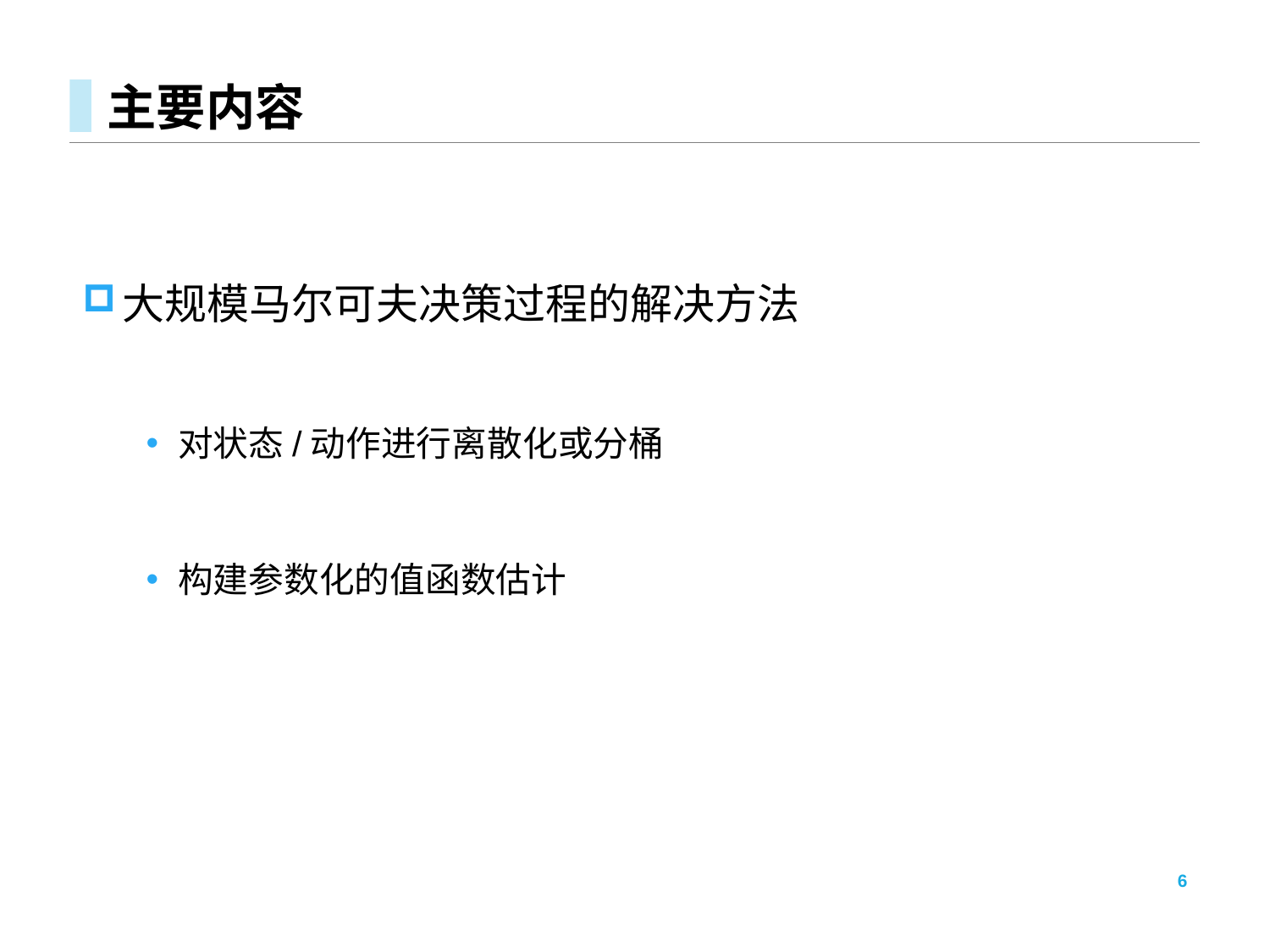

# 主要内容
大规模马尔可夫决策过程的解决方法
对状态/动作进行离散化或分桶
构建参数化的值函数估计
6